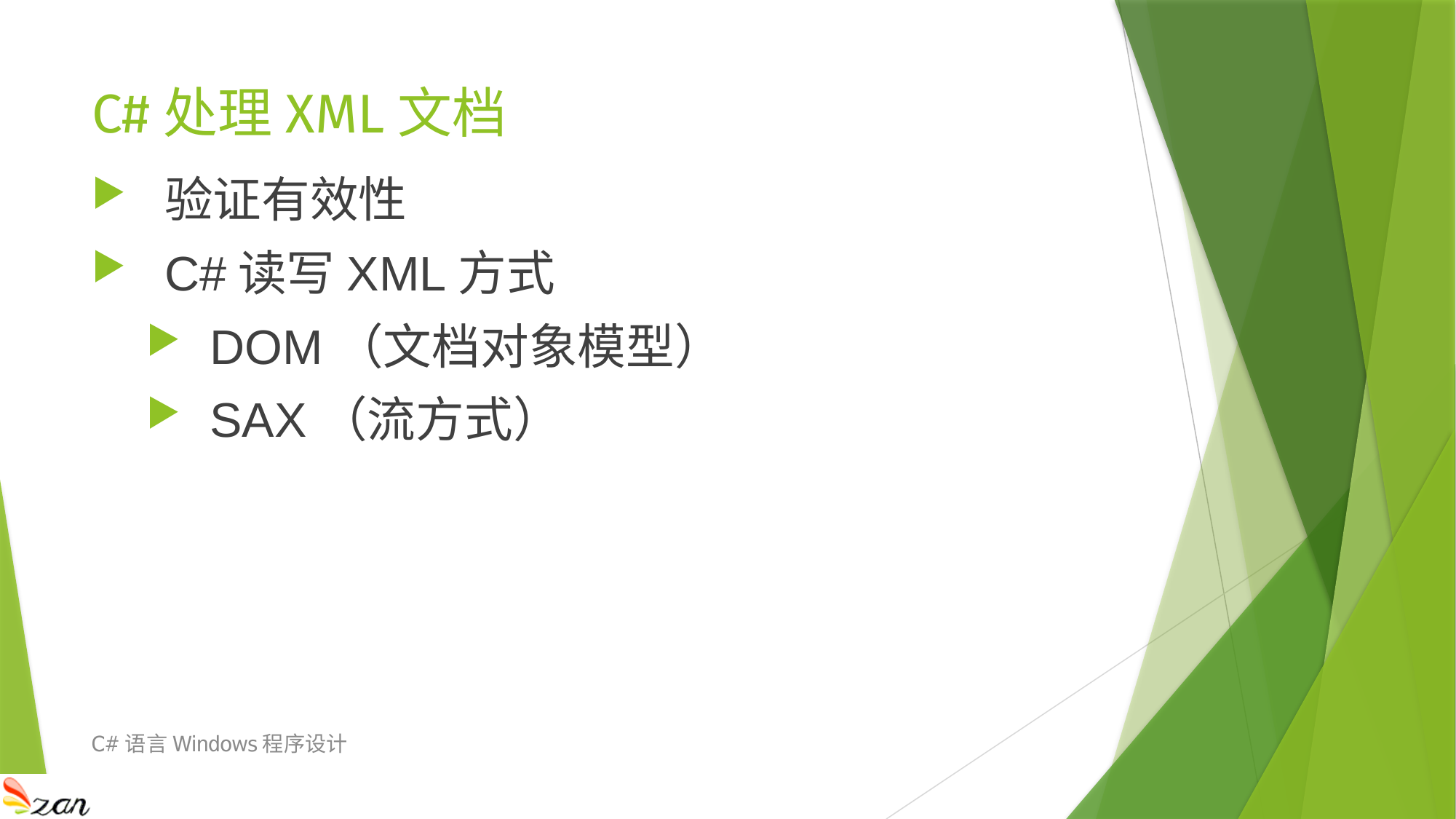

# C#处理XML文档
验证有效性
C#读写XML方式
DOM（文档对象模型）
SAX（流方式）

C#语言Windows程序设计